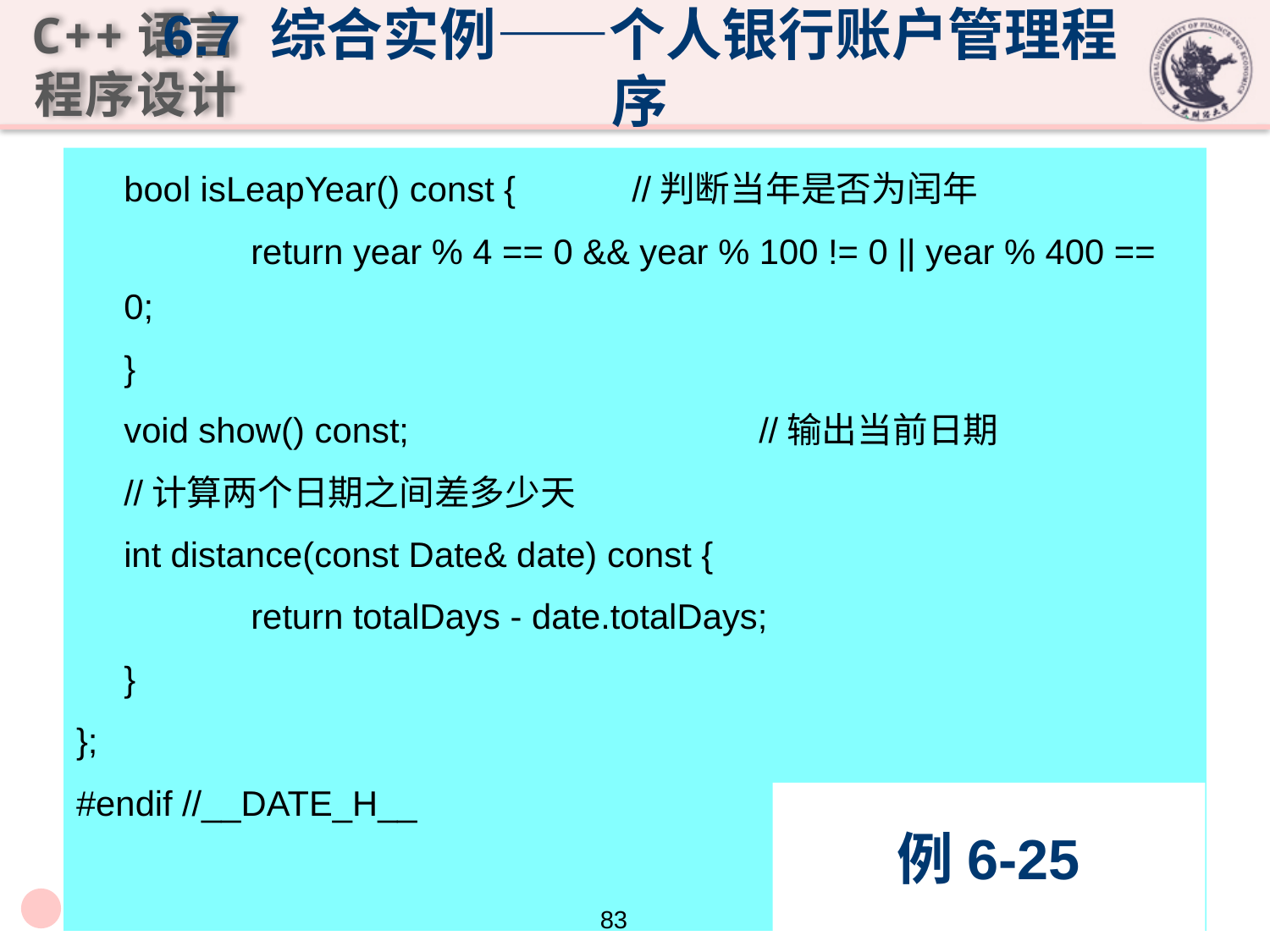

6.7 综合实例——个人银行账户管理程序
	bool isLeapYear() const {	//判断当年是否为闰年
		return year % 4 == 0 && year % 100 != 0 || year % 400 == 0;
	}
	void show() const;			//输出当前日期
	//计算两个日期之间差多少天
	int distance(const Date& date) const {
		return totalDays - date.totalDays;
	}
};
#endif //__DATE_H__

# 例6-25
83